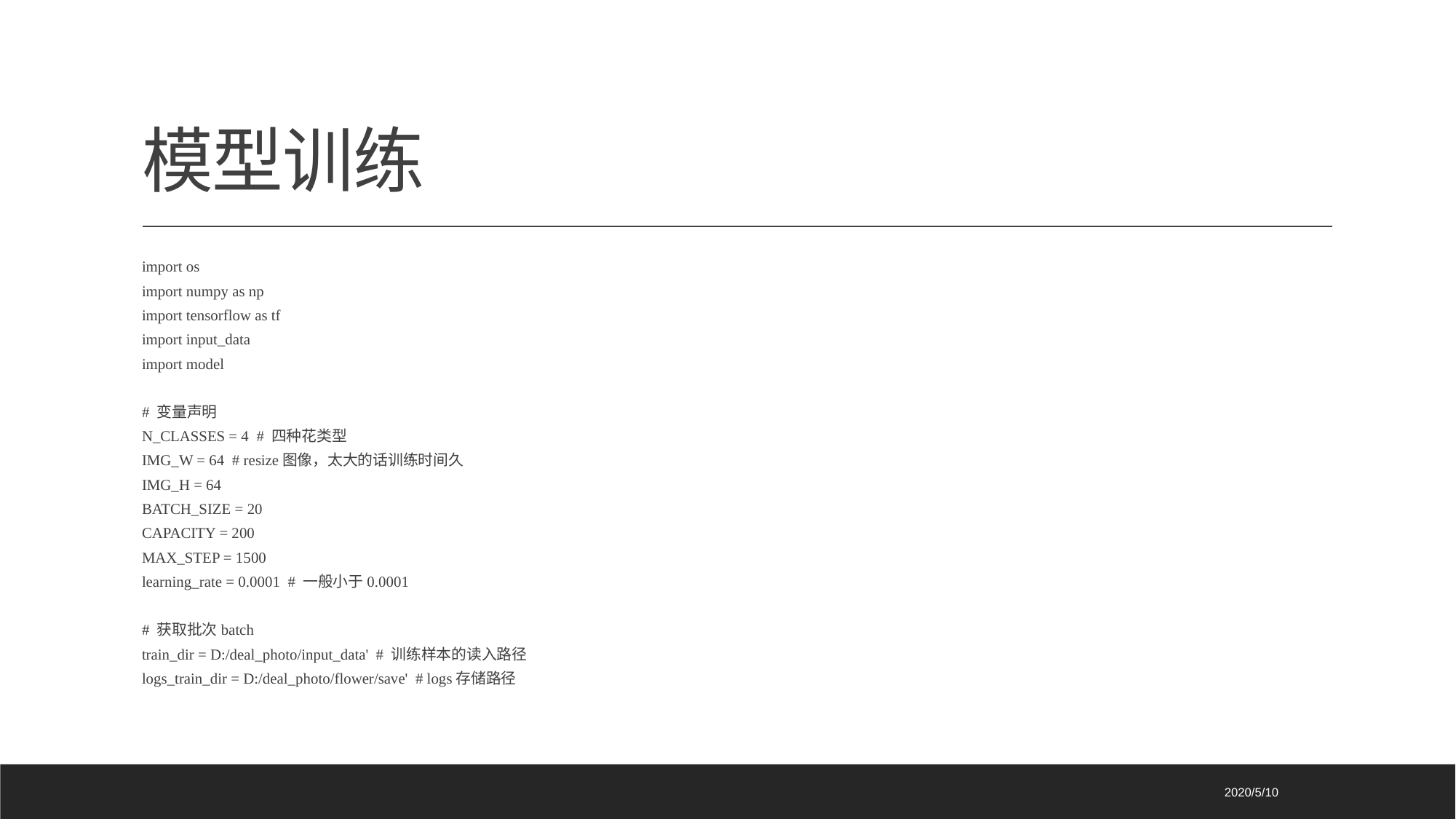

# 模型训练
import os
import numpy as np
import tensorflow as tf
import input_data
import model

# 变量声明
N_CLASSES = 4  # 四种花类型
IMG_W = 64  # resize图像，太大的话训练时间久
IMG_H = 64
BATCH_SIZE = 20
CAPACITY = 200
MAX_STEP = 1500
learning_rate = 0.0001  # 一般小于0.0001

# 获取批次batch
train_dir = D:/deal_photo/input_data'  # 训练样本的读入路径
logs_train_dir = D:/deal_photo/flower/save'  # logs存储路径
2020/5/10